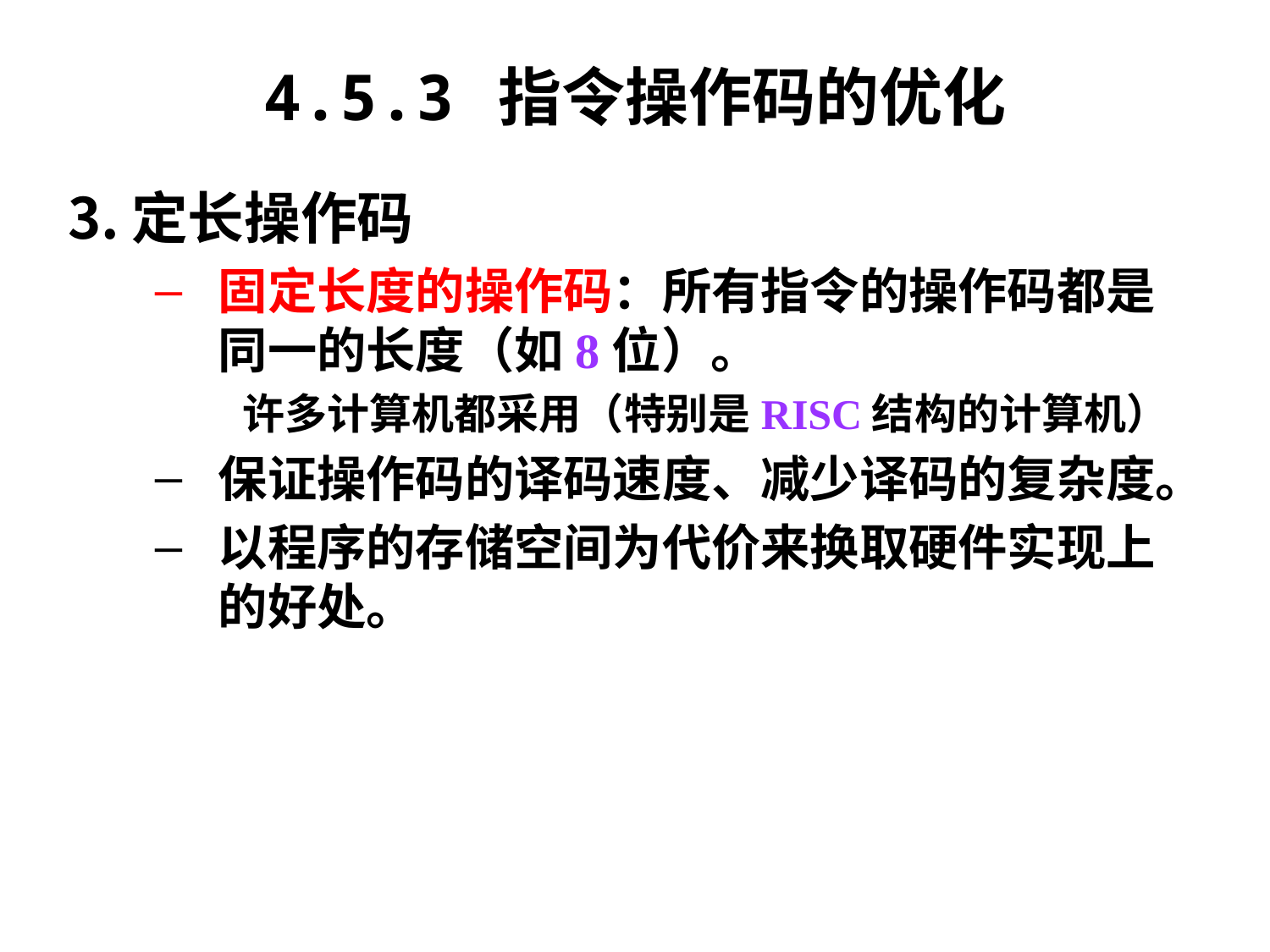

# 4.5.3  指令操作码的优化
定长操作码
固定长度的操作码：所有指令的操作码都是同一的长度（如8位）。
    许多计算机都采用（特别是RISC结构的计算机）
保证操作码的译码速度、减少译码的复杂度。
以程序的存储空间为代价来换取硬件实现上的好处。